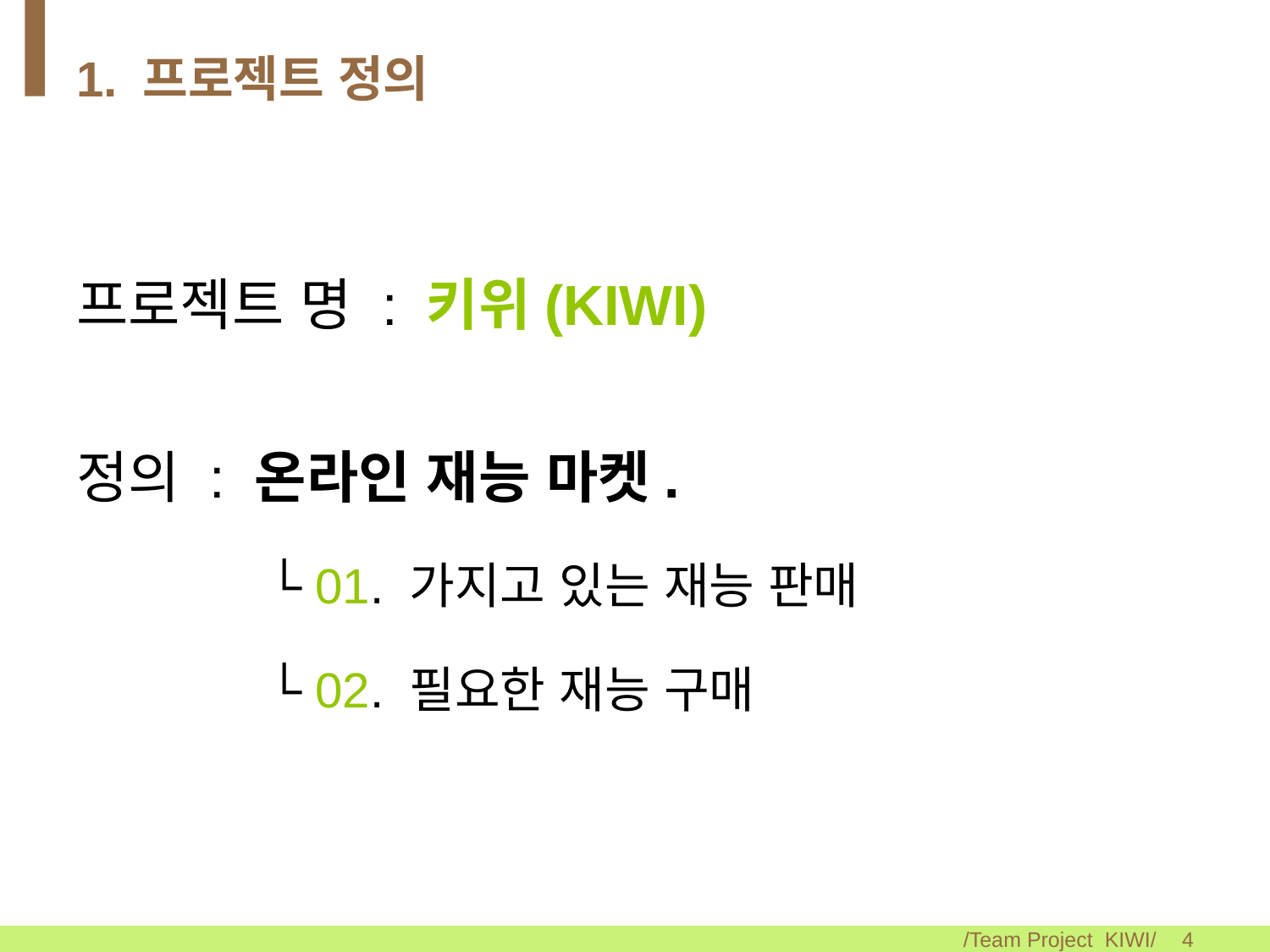

# 1. 프로젝트 정의
프로젝트 명 : 키위(KIWI)

정의 : 온라인 재능 마켓.
└ 01. 가지고 있는 재능 판매
└ 02. 필요한 재능 구매
/Team Project  KIWI/
4